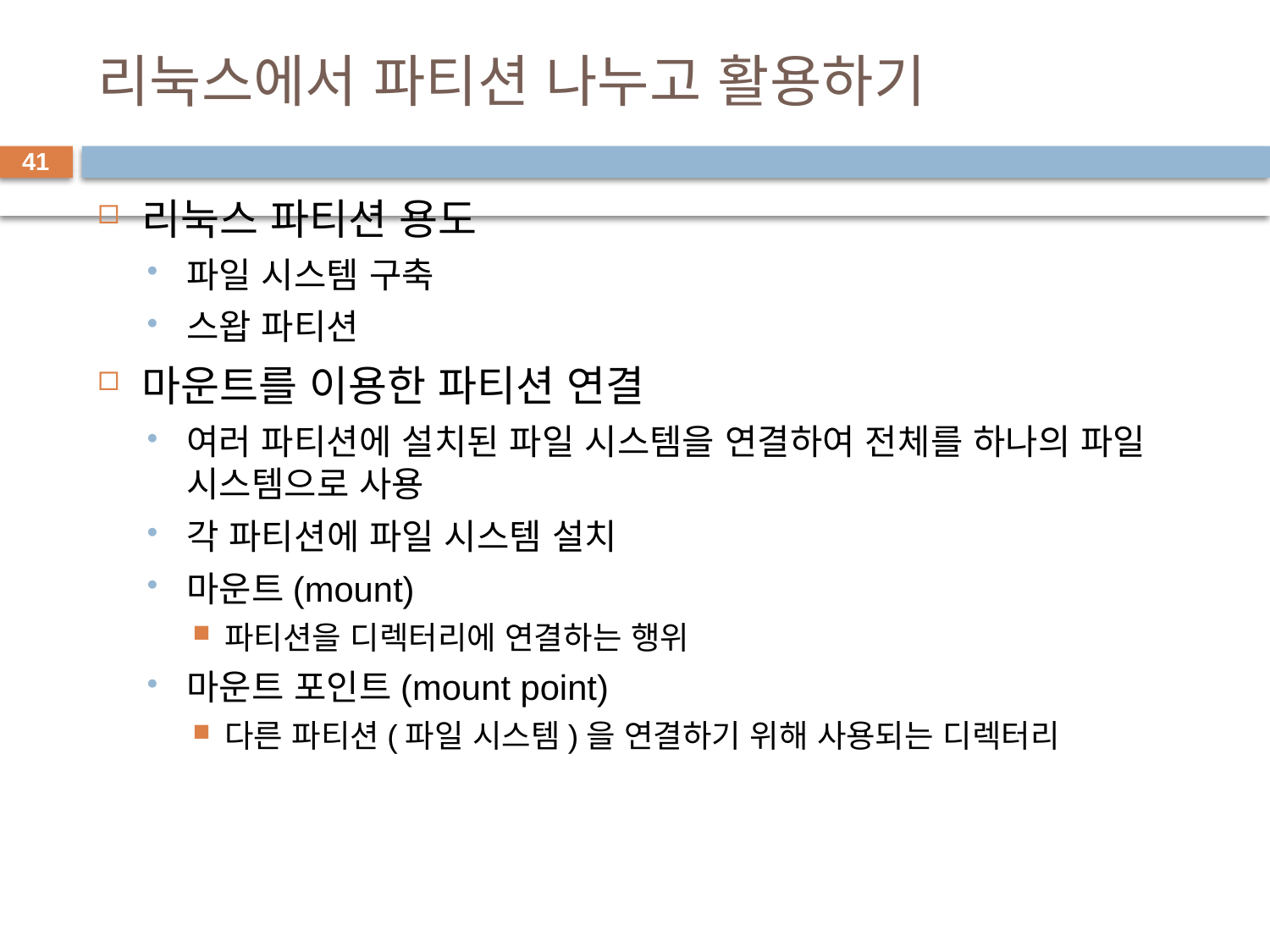

# 리눅스에서 파티션 나누고 활용하기
41
리눅스 파티션 용도
파일 시스템 구축
스왑 파티션
마운트를 이용한 파티션 연결
여러 파티션에 설치된 파일 시스템을 연결하여 전체를 하나의 파일 시스템으로 사용
각 파티션에 파일 시스템 설치
마운트(mount)
파티션을 디렉터리에 연결하는 행위
마운트 포인트(mount point)
다른 파티션(파일 시스템)을 연결하기 위해 사용되는 디렉터리